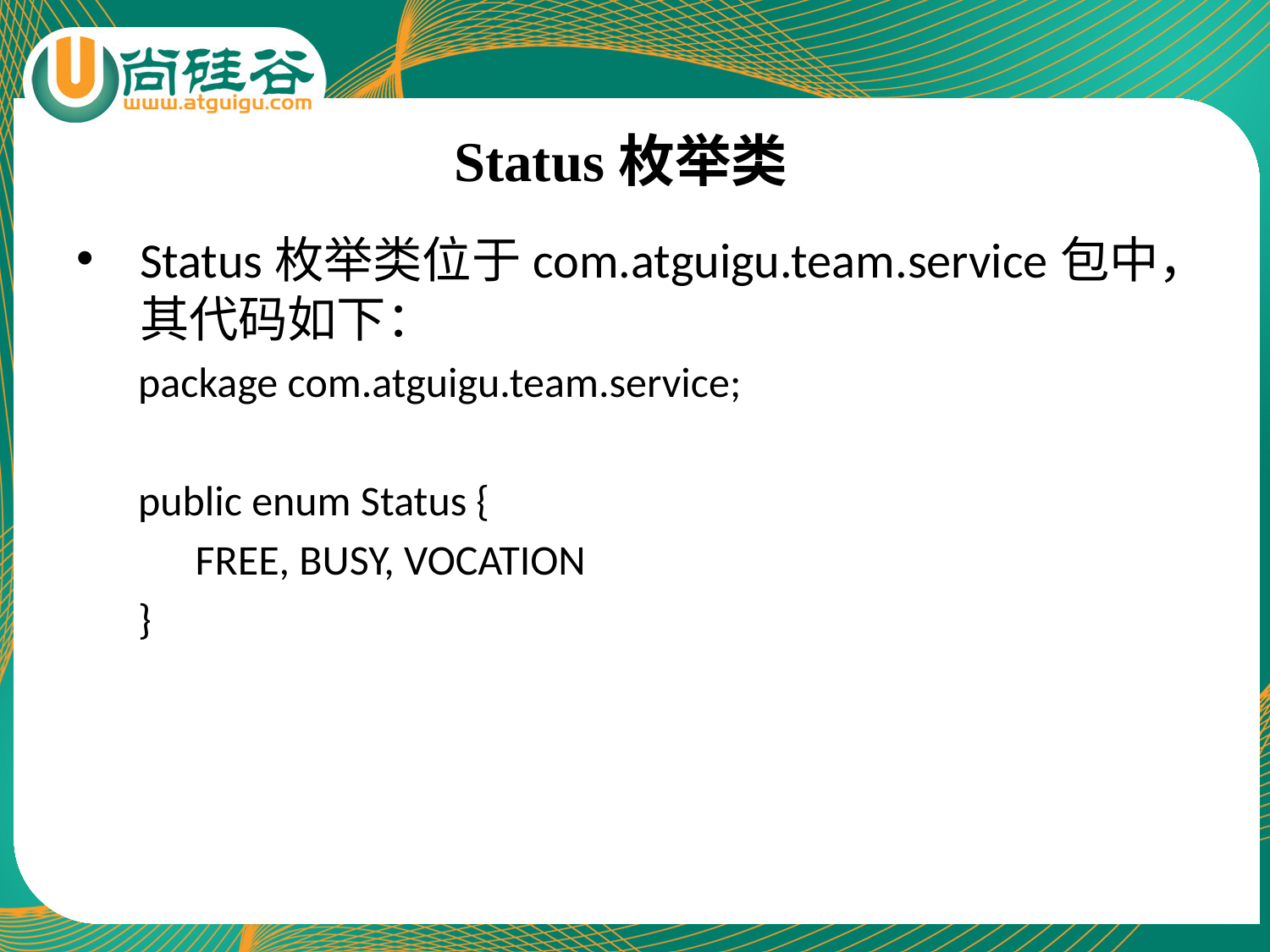

# Status枚举类
Status枚举类位于com.atguigu.team.service包中，其代码如下：
package com.atguigu.team.service;

public enum Status {
      FREE, BUSY, VOCATION
}